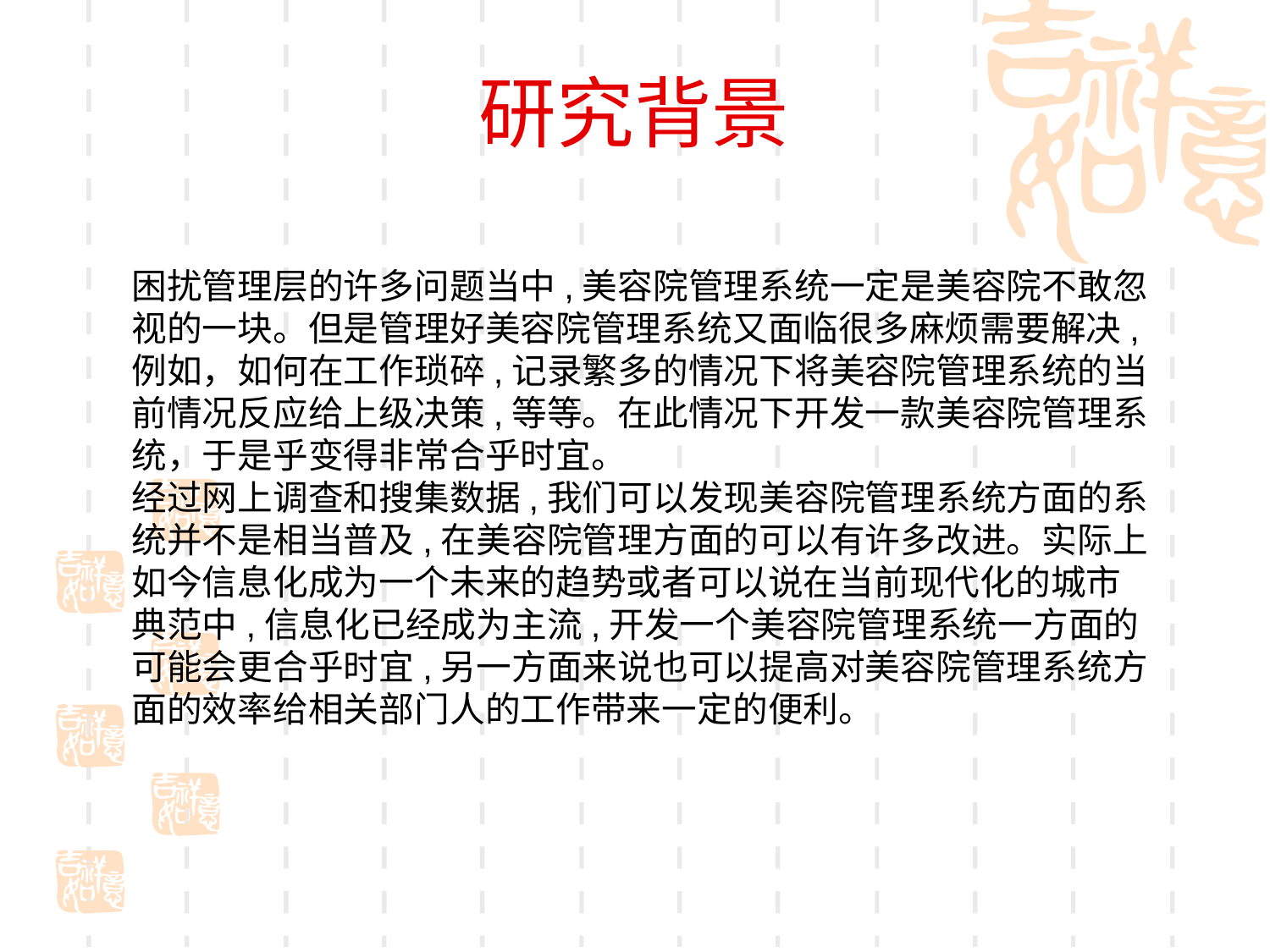

# 研究背景
困扰管理层的许多问题当中,美容院管理系统一定是美容院不敢忽视的一块。但是管理好美容院管理系统又面临很多麻烦需要解决,例如，如何在工作琐碎,记录繁多的情况下将美容院管理系统的当前情况反应给上级决策,等等。在此情况下开发一款美容院管理系统，于是乎变得非常合乎时宜。
经过网上调查和搜集数据,我们可以发现美容院管理系统方面的系统并不是相当普及,在美容院管理方面的可以有许多改进。实际上如今信息化成为一个未来的趋势或者可以说在当前现代化的城市典范中,信息化已经成为主流,开发一个美容院管理系统一方面的可能会更合乎时宜,另一方面来说也可以提高对美容院管理系统方面的效率给相关部门人的工作带来一定的便利。